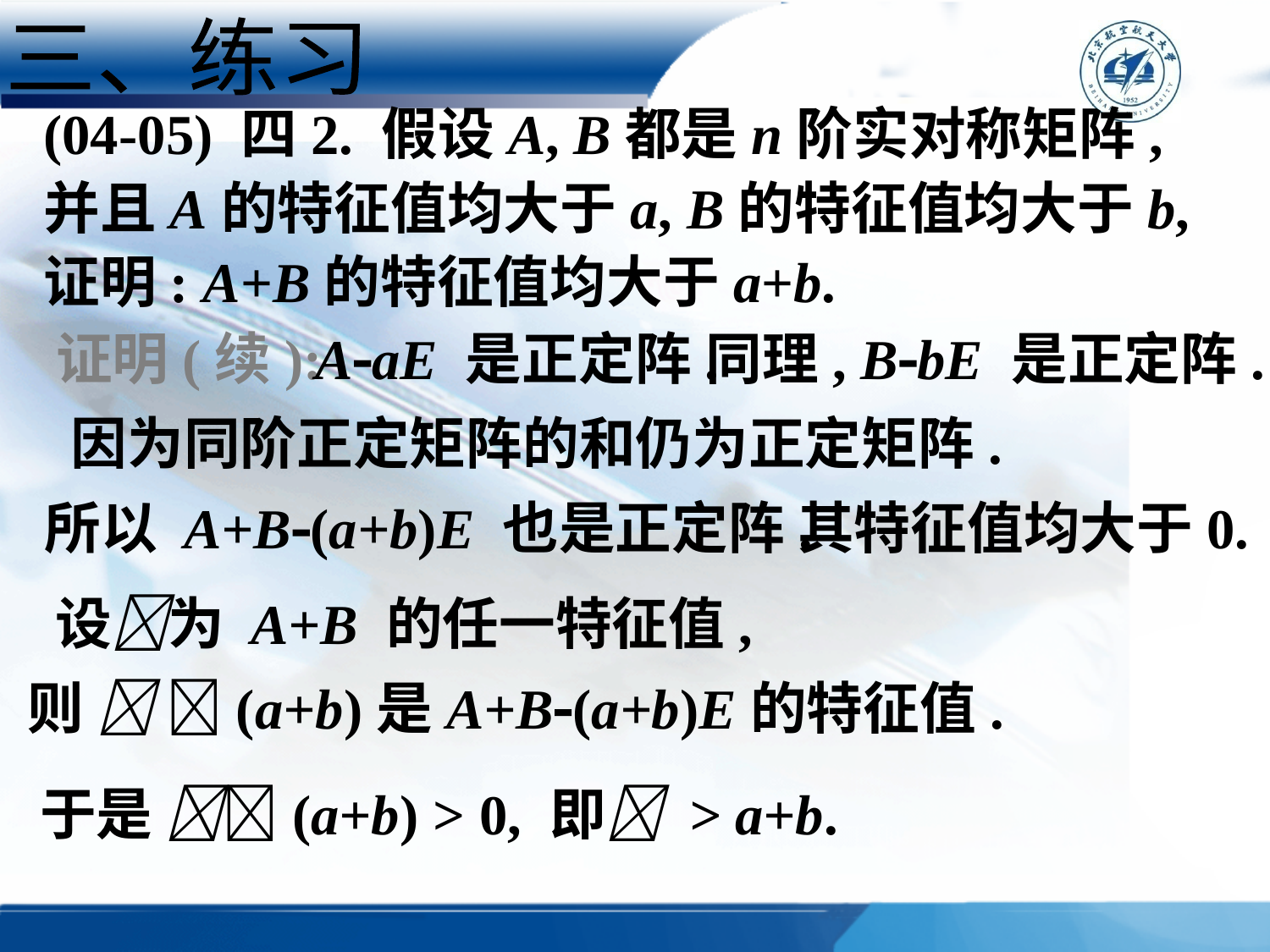

三、练习
(04-05) 四2. 假设A, B都是n阶实对称矩阵,
并且A的特征值均大于a, B的特征值均大于b,
证明: A+B的特征值均大于a+b.
证明(续):
A−aE 是正定阵.
同理, B−bE 是正定阵.
因为同阶正定矩阵的和仍为正定矩阵.
所以 A+B−(a+b)E 也是正定阵.
其特征值均大于0.
设λ为 A+B 的任一特征值,
则 λ −(a+b)是A+B−(a+b)E的特征值.
于是 λ−(a+b) > 0, 即λ > a+b.